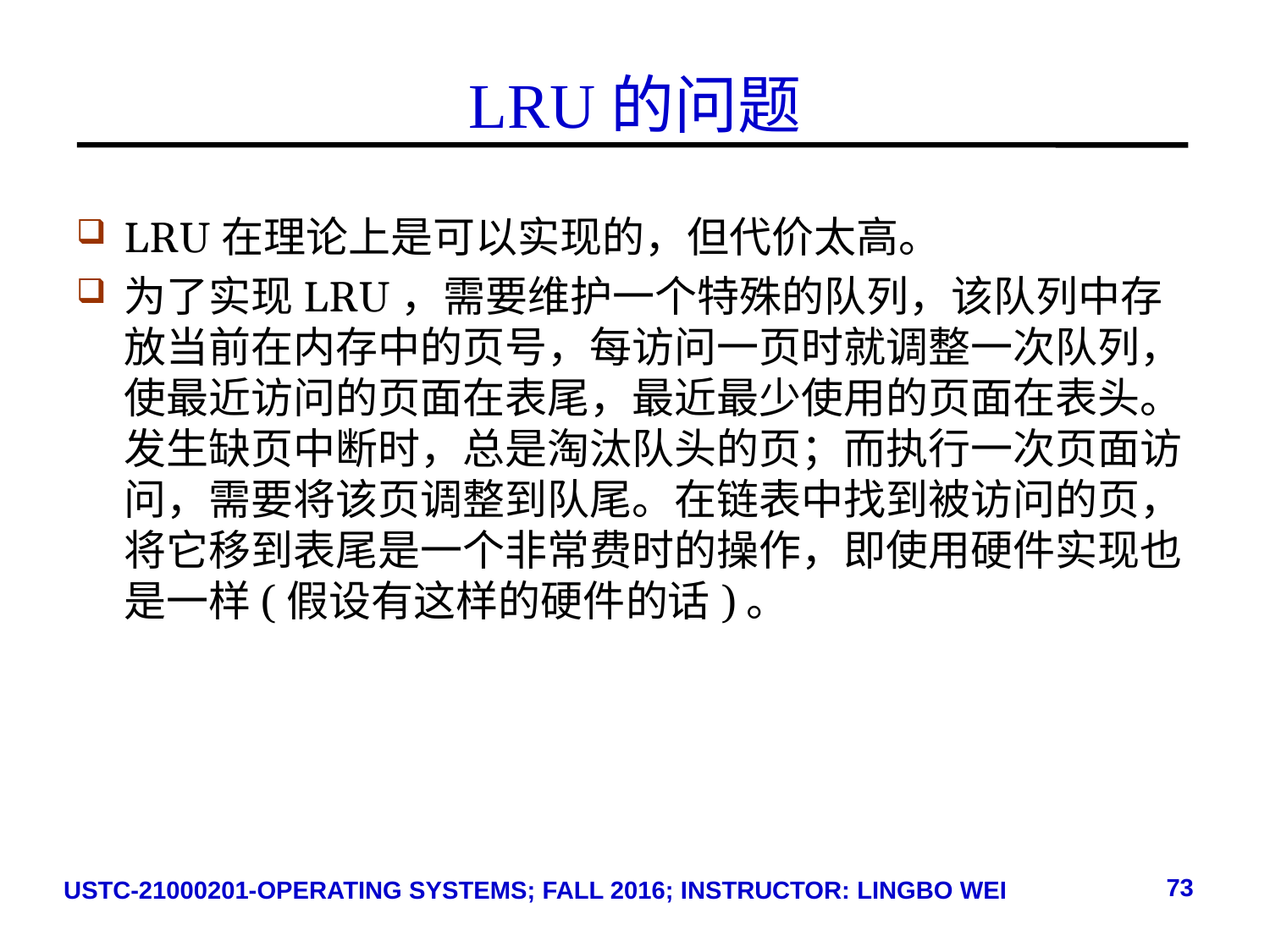

# LRU的问题
LRU在理论上是可以实现的，但代价太高。
为了实现LRU，需要维护一个特殊的队列，该队列中存放当前在内存中的页号，每访问一页时就调整一次队列，使最近访问的页面在表尾，最近最少使用的页面在表头。发生缺页中断时，总是淘汰队头的页；而执行一次页面访问，需要将该页调整到队尾。在链表中找到被访问的页，将它移到表尾是一个非常费时的操作，即使用硬件实现也是一样(假设有这样的硬件的话)。
73
USTC-21000201-OPERATING SYSTEMS; FALL 2016; INSTRUCTOR: LINGBO WEI